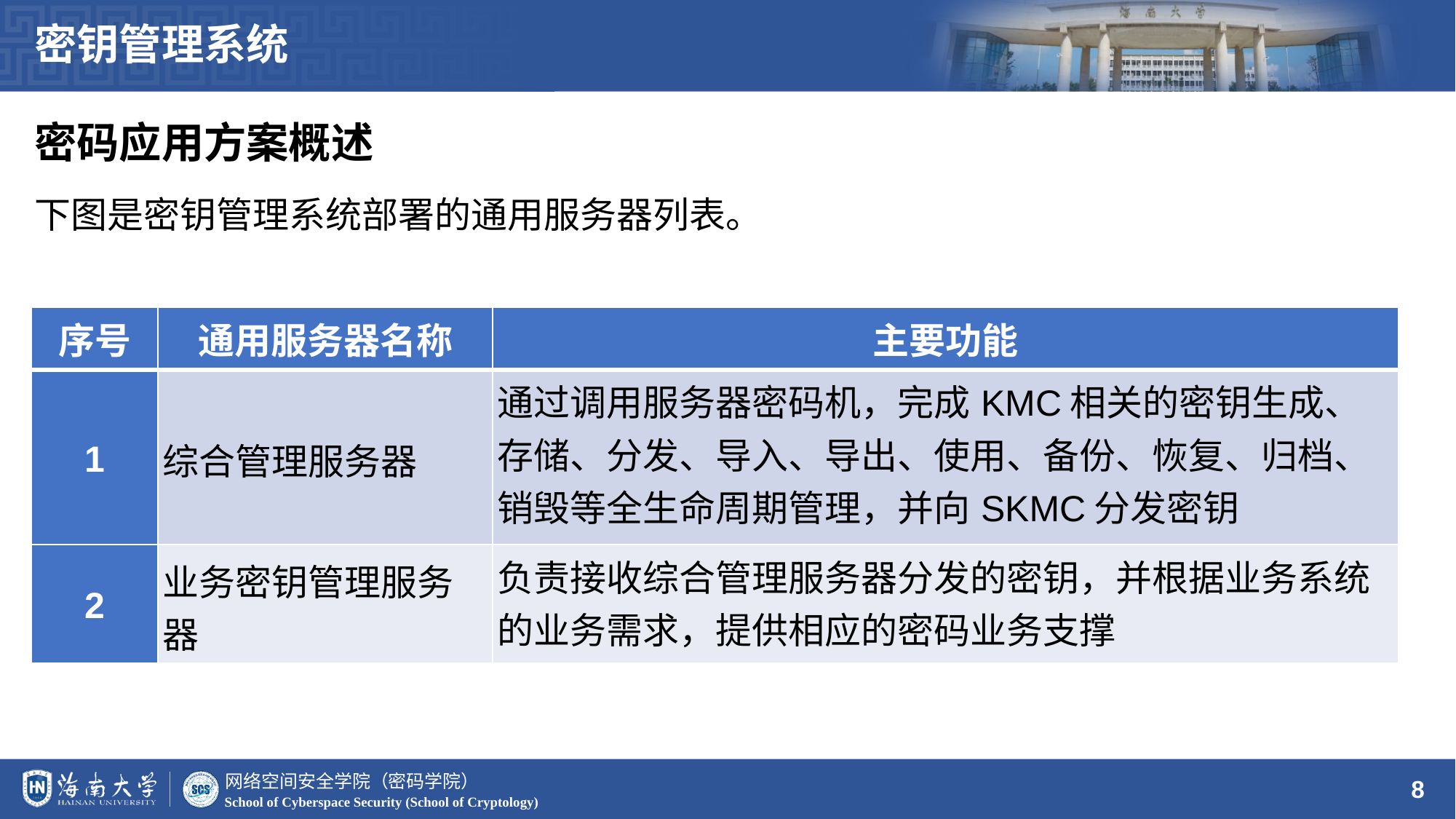

密钥管理系统

密码应用方案概述

下图是密钥管理系统部署的通用服务器列表。
| 序号 | 通用服务器名称 | 主要功能 |
| --- | --- | --- |
| 1 | 综合管理服务器 | 通过调用服务器密码机，完成KMC相关的密钥生成、存储、分发、导入、导出、使用、备份、恢复、归档、销毁等全生命周期管理，并向SKMC分发密钥 |
| 2 | 业务密钥管理服务器 | 负责接收综合管理服务器分发的密钥，并根据业务系统的业务需求，提供相应的密码业务支撑 |
8